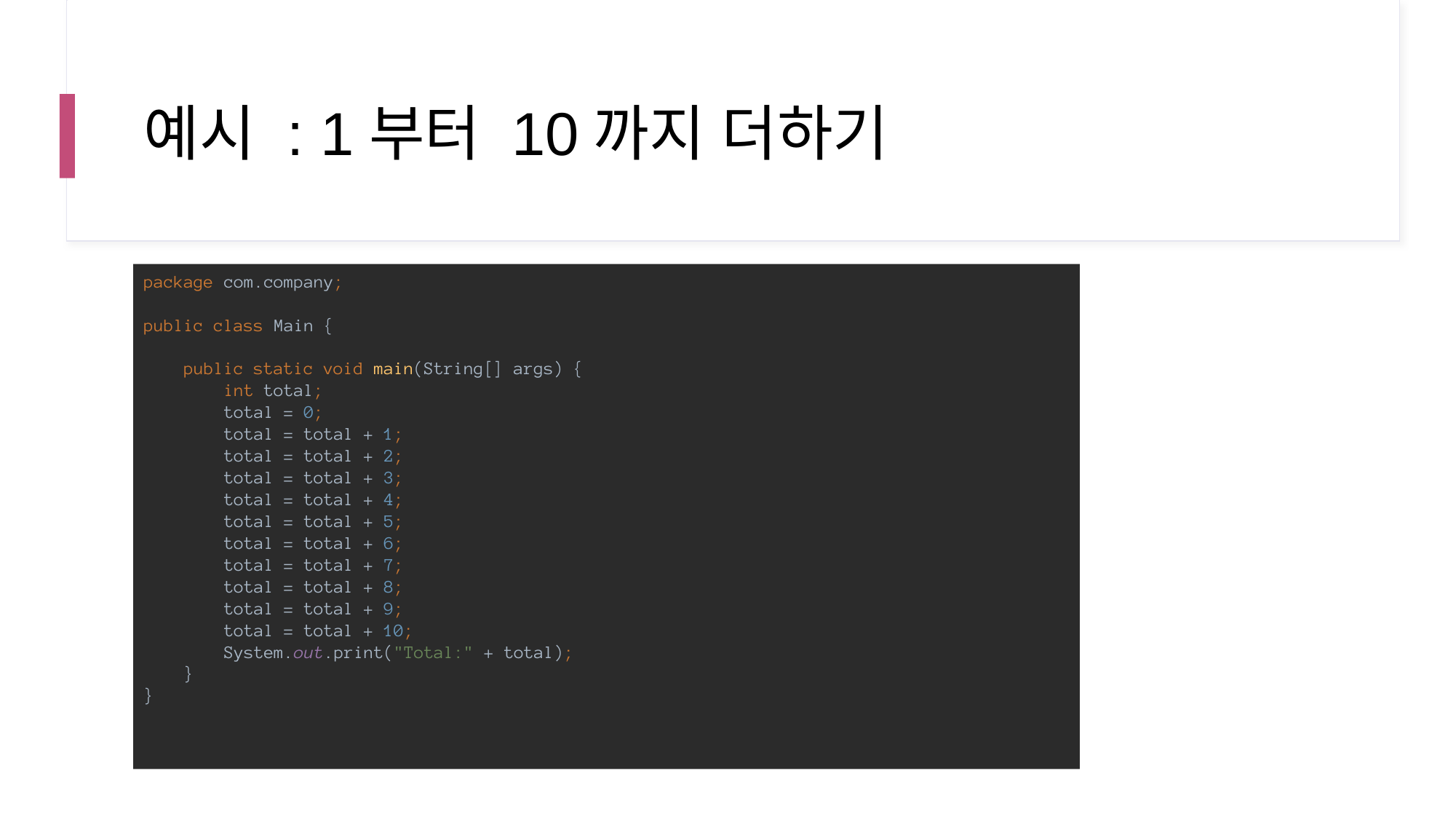

# 예시 : 1부터 10까지 더하기
package com.company;
public class Main {
    public static void main(String[] args) {
        int total;
        total = 0;
        total = total + 1;
        total = total + 2;
        total = total + 3;
        total = total + 4;
        total = total + 5;
        total = total + 6;
        total = total + 7;
        total = total + 8;
        total = total + 9;
        total = total + 10;
        System.out.print("Total:" + total);
    }
}